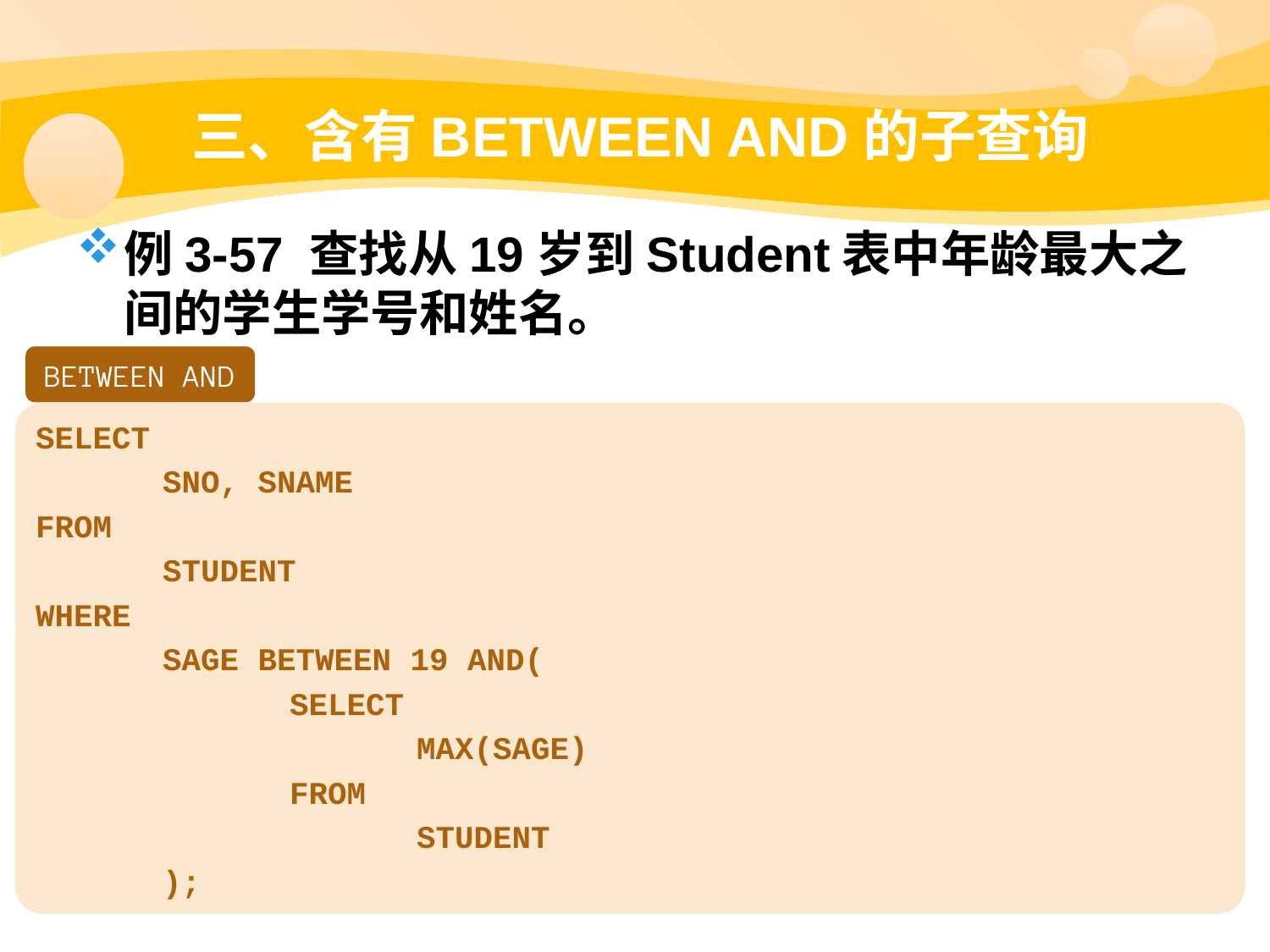

# 三、含有BETWEEN AND的子查询
例3-57 查找从19岁到Student表中年龄最大之间的学生学号和姓名。
BETWEEN AND
SELECT
	SNO, SNAME
FROM
	STUDENT
WHERE
	SAGE BETWEEN 19 AND(
		SELECT
			MAX(SAGE)
		FROM
			STUDENT
	);